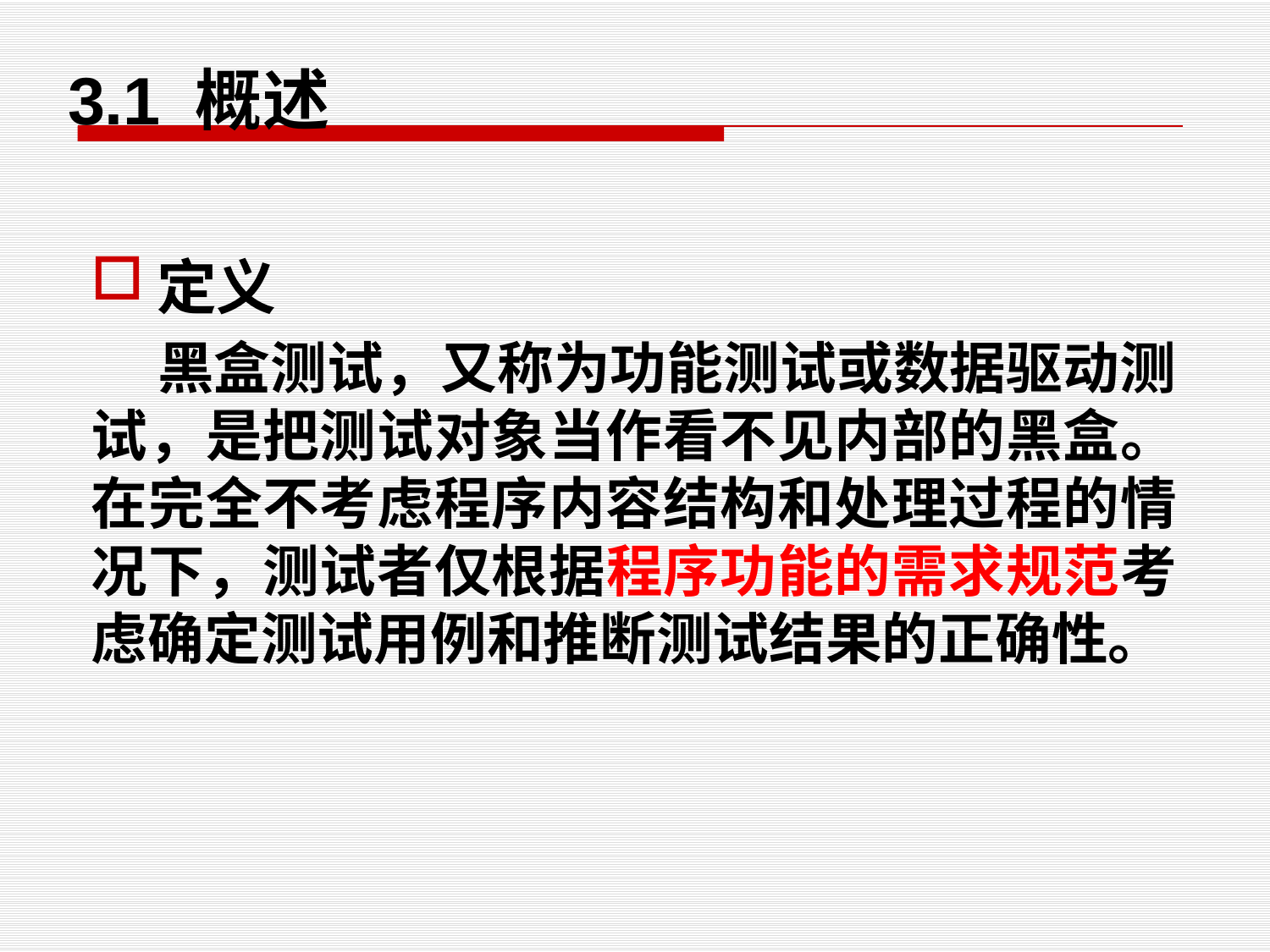

# 3.1 概述
定义
    黑盒测试，又称为功能测试或数据驱动测试，是把测试对象当作看不见内部的黑盒。在完全不考虑程序内容结构和处理过程的情况下，测试者仅根据程序功能的需求规范考虑确定测试用例和推断测试结果的正确性。